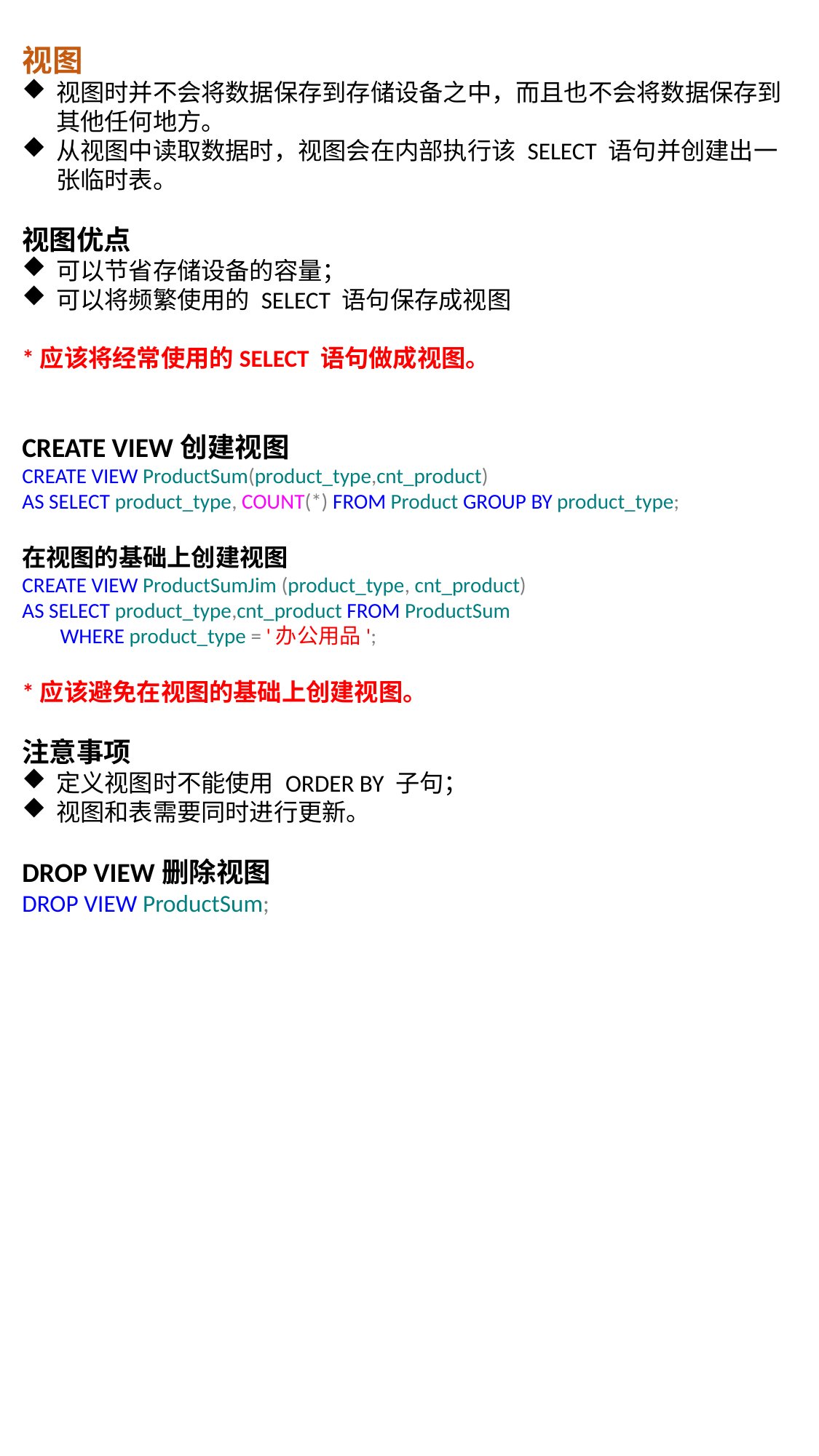

视图
视图时并不会将数据保存到存储设备之中，而且也不会将数据保存到其他任何地方。
从视图中读取数据时，视图会在内部执行该 SELECT 语句并创建出一张临时表。

视图优点
可以节省存储设备的容量；
可以将频繁使用的 SELECT 语句保存成视图

*应该将经常使用的SELECT 语句做成视图。

CREATE VIEW创建视图
CREATE VIEW ProductSum(product_type,cnt_product)
AS SELECT product_type, COUNT(*) FROM Product GROUP BY product_type;

在视图的基础上创建视图
CREATE VIEW ProductSumJim (product_type, cnt_product)
AS SELECT product_type,cnt_product FROM ProductSum
        WHERE product_type = '办公用品';

*应该避免在视图的基础上创建视图。

注意事项
定义视图时不能使用 ORDER BY 子句；
视图和表需要同时进行更新。

DROP VIEW删除视图
DROP VIEW ProductSum;